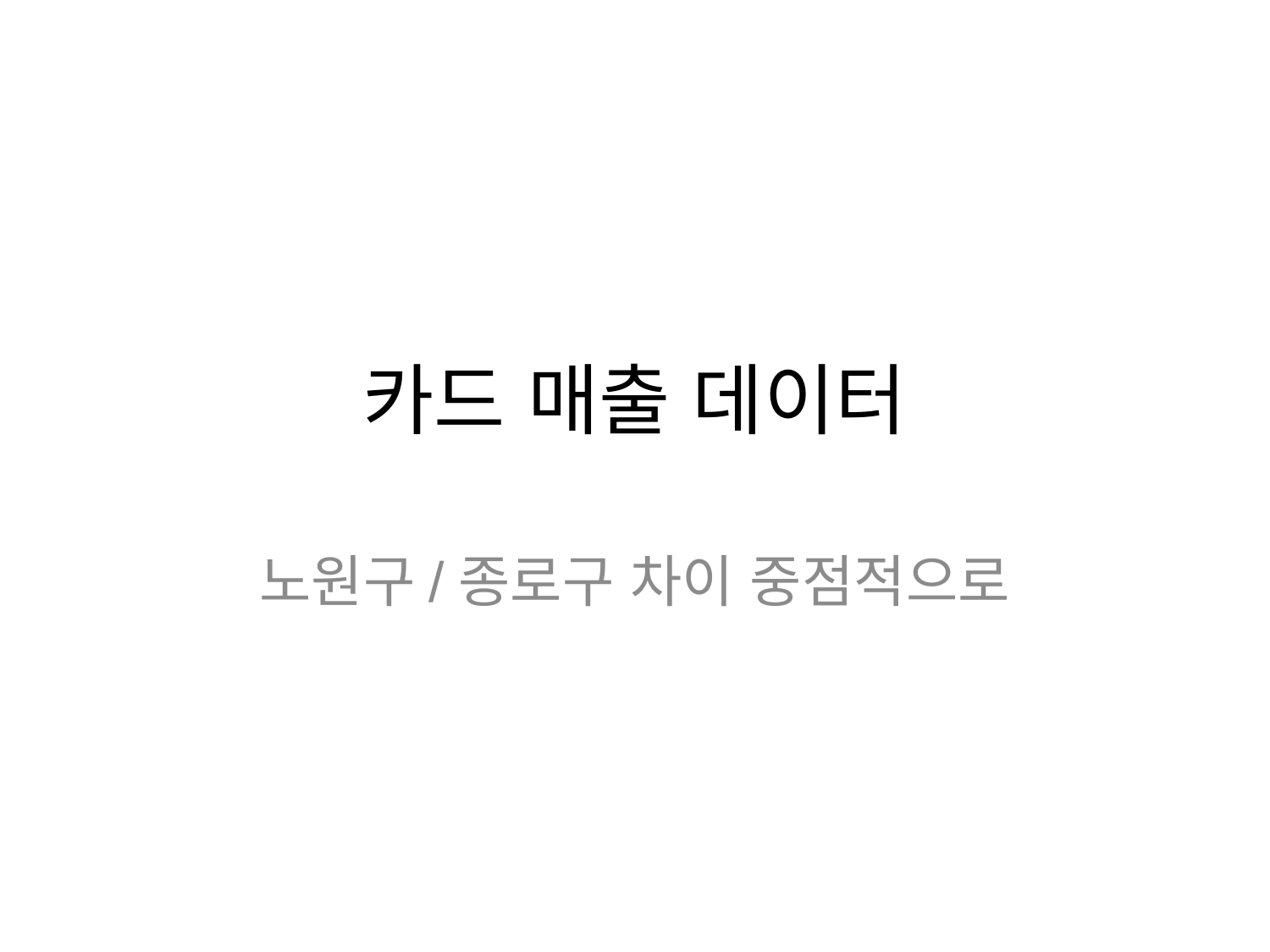

# 카드 매출 데이터
노원구/종로구 차이 중점적으로